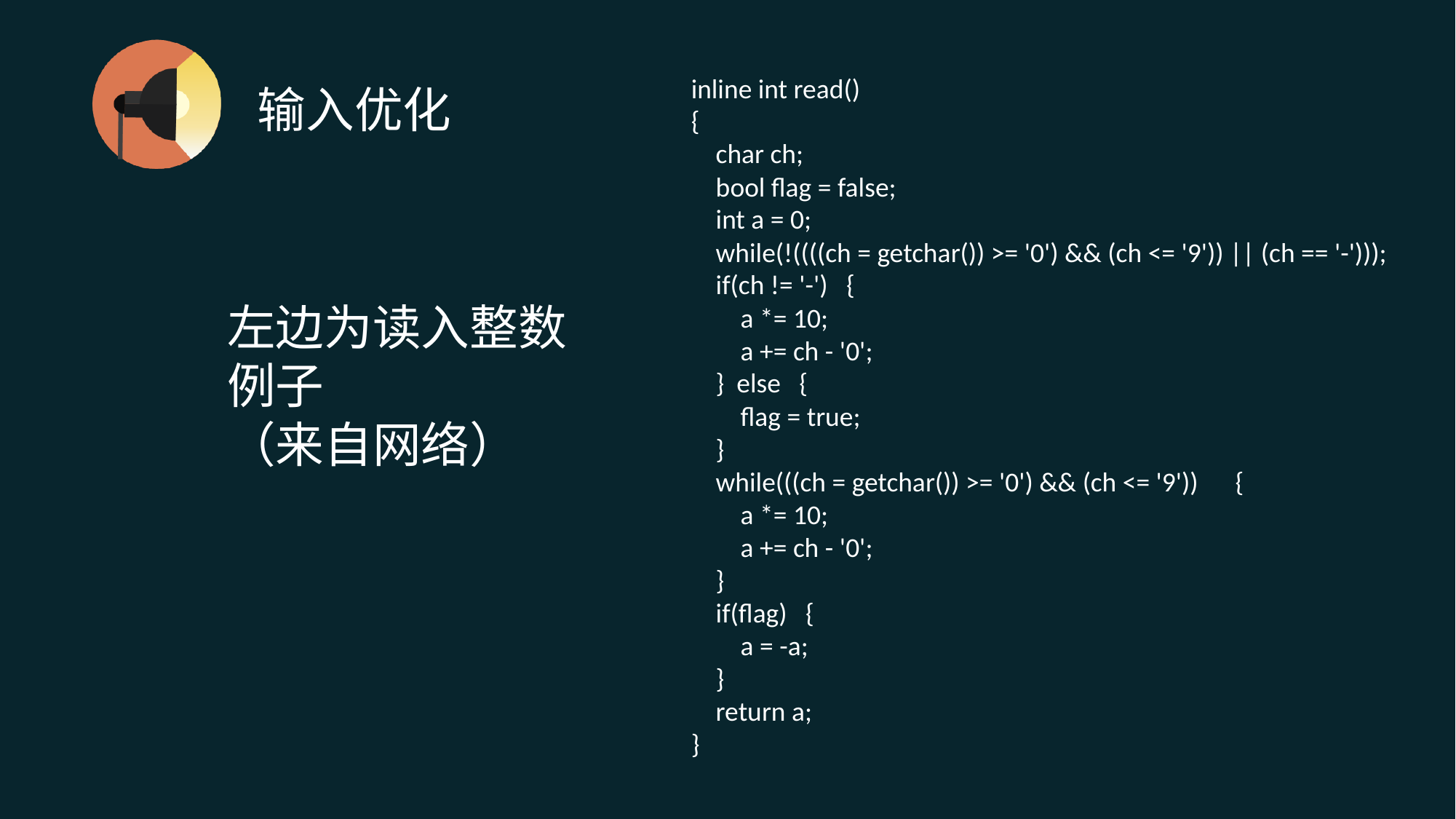

# 输入优化
inline int read()
{
    char ch;
    bool flag = false;
    int a = 0;
    while(!((((ch = getchar()) >= '0') && (ch <= '9')) || (ch == '-')));
    if(ch != '-')   {
        a *= 10;
        a += ch - '0';
    }  else   {
        flag = true;
    }
    while(((ch = getchar()) >= '0') && (ch <= '9'))      {
        a *= 10;
        a += ch - '0';
    }
    if(flag)   {
        a = -a;
    }
    return a;
}
左边为读入整数例子
（来自网络）